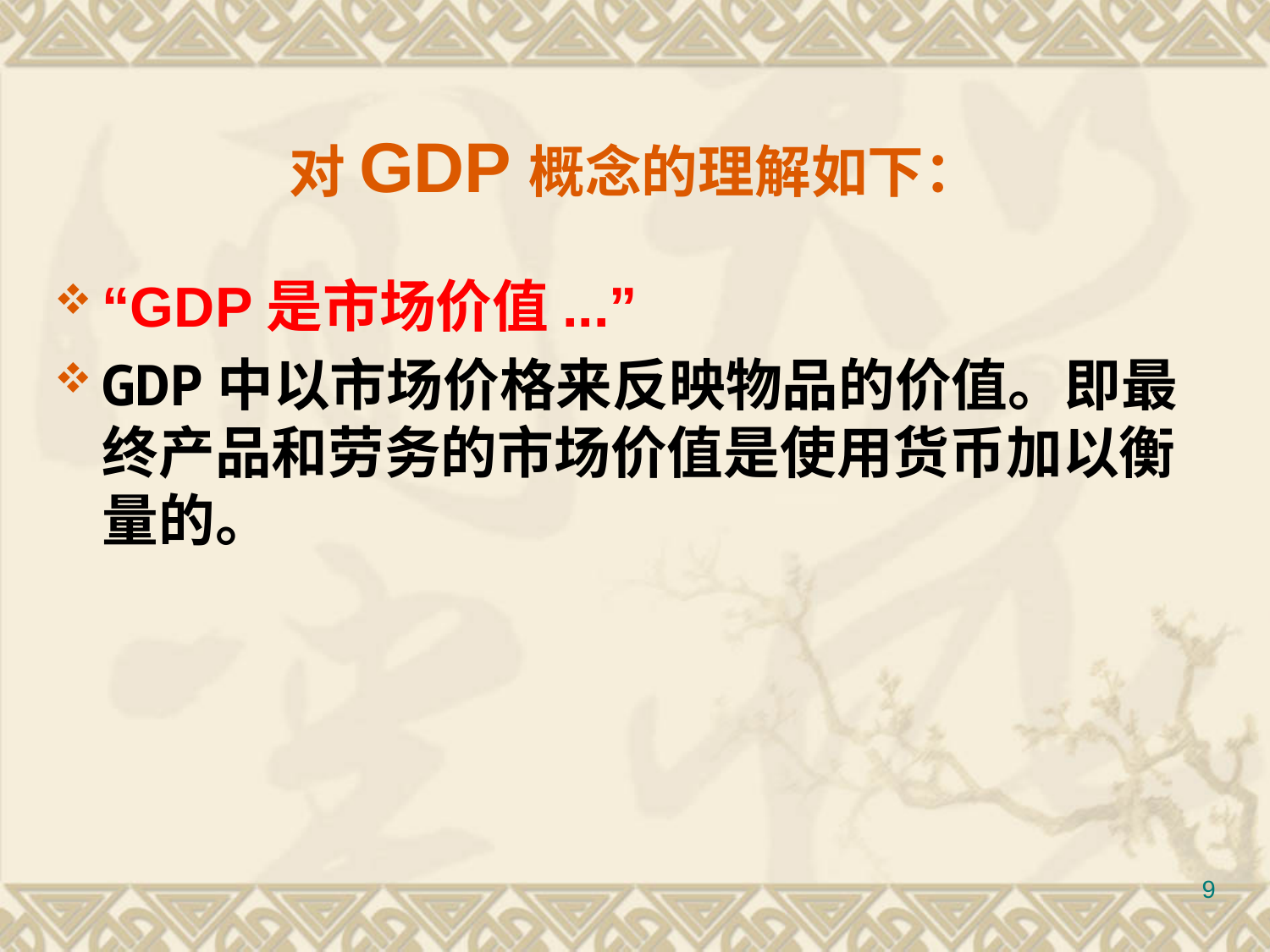

# 对GDP概念的理解如下：
“GDP是市场价值...”
GDP中以市场价格来反映物品的价值。即最终产品和劳务的市场价值是使用货币加以衡量的。
9